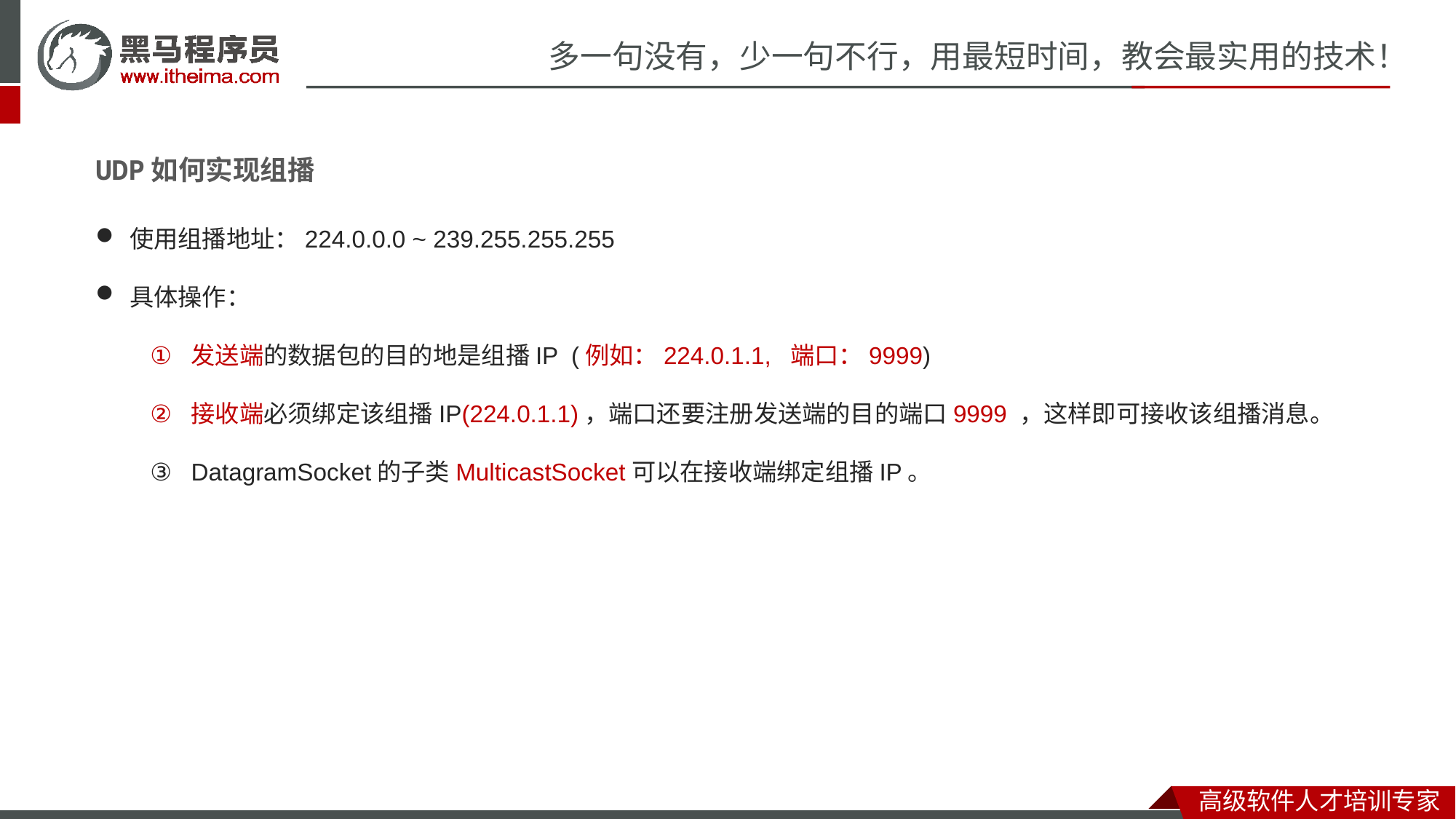

UDP如何实现组播
使用组播地址：224.0.0.0 ~ 239.255.255.255
具体操作：
发送端的数据包的目的地是组播IP  (例如：224.0.1.1,  端口：9999)
接收端必须绑定该组播IP(224.0.1.1)，端口还要注册发送端的目的端口9999 ，这样即可接收该组播消息。
DatagramSocket的子类MulticastSocket可以在接收端绑定组播IP。